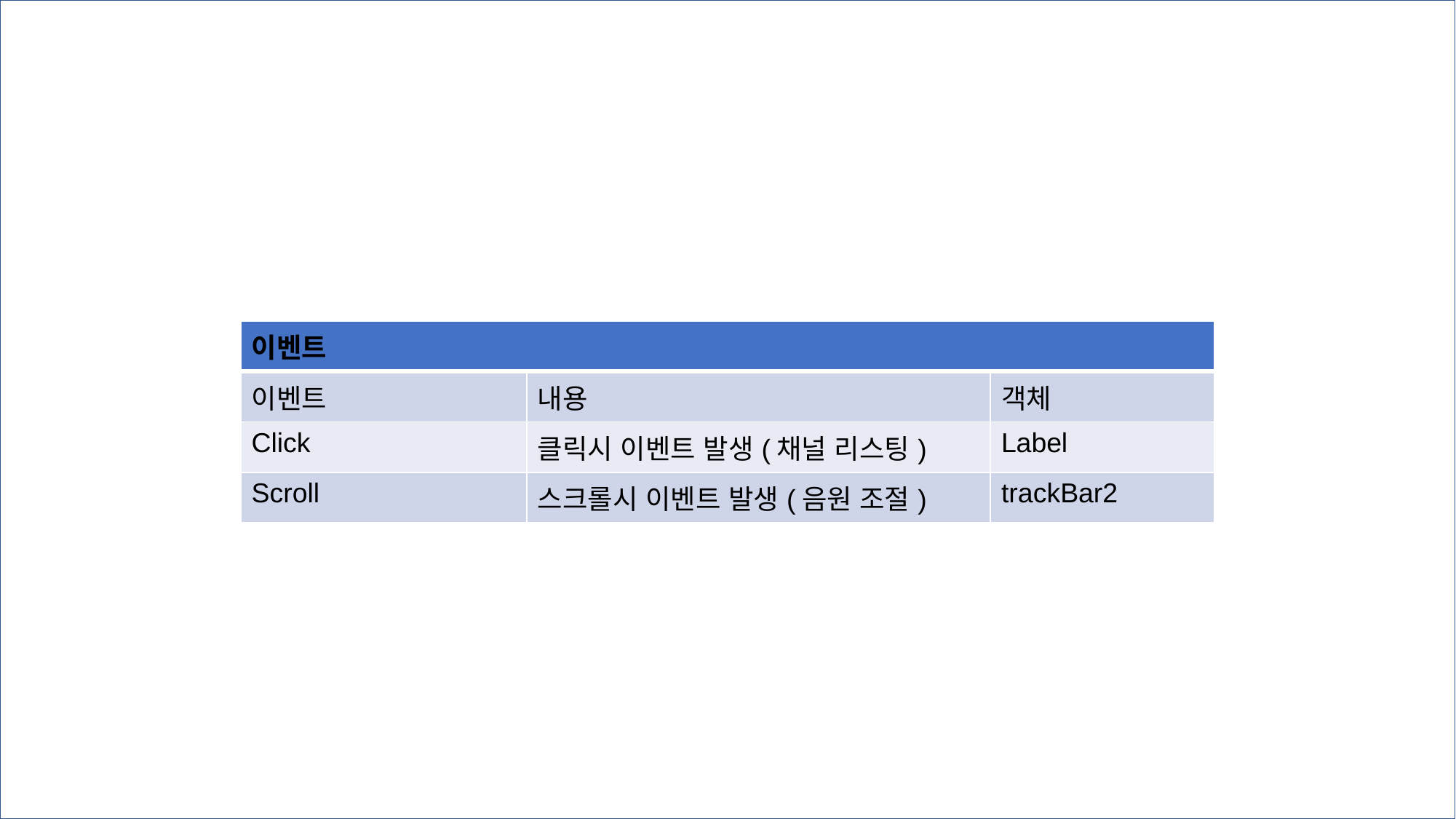

| 이벤트 |  |  |
| --- | --- | --- |
| 이벤트 | 내용 | 객체 |
| Click | 클릭시 이벤트 발생(채널 리스팅) | Label |
| Scroll | 스크롤시 이벤트 발생(음원 조절) | trackBar2 |